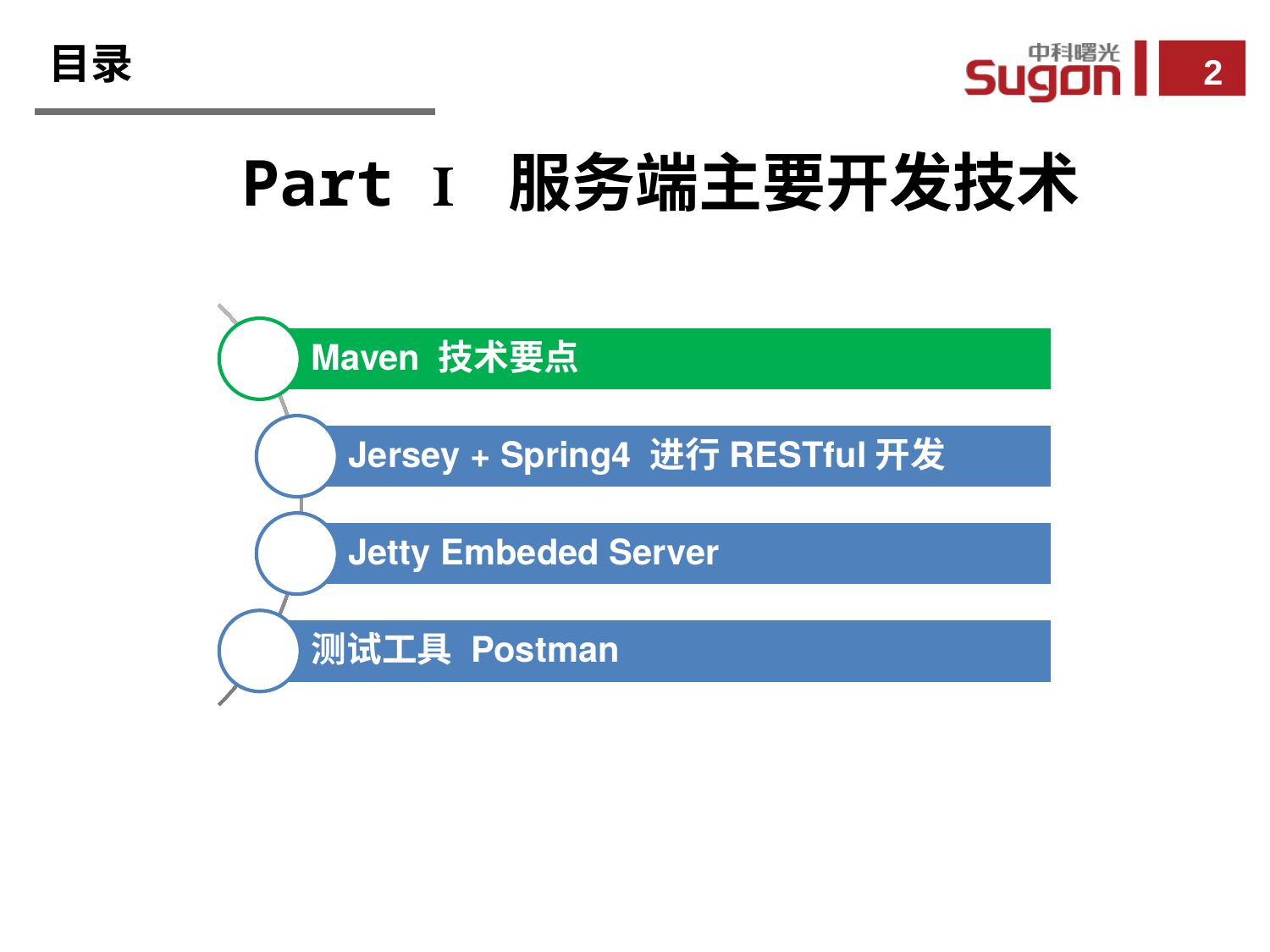

目录
2
Part Ⅰ 服务端主要开发技术

Maven 技术要点

Jersey + Spring4 进行RESTful开发

Jetty Embeded Server

测试工具 Postman